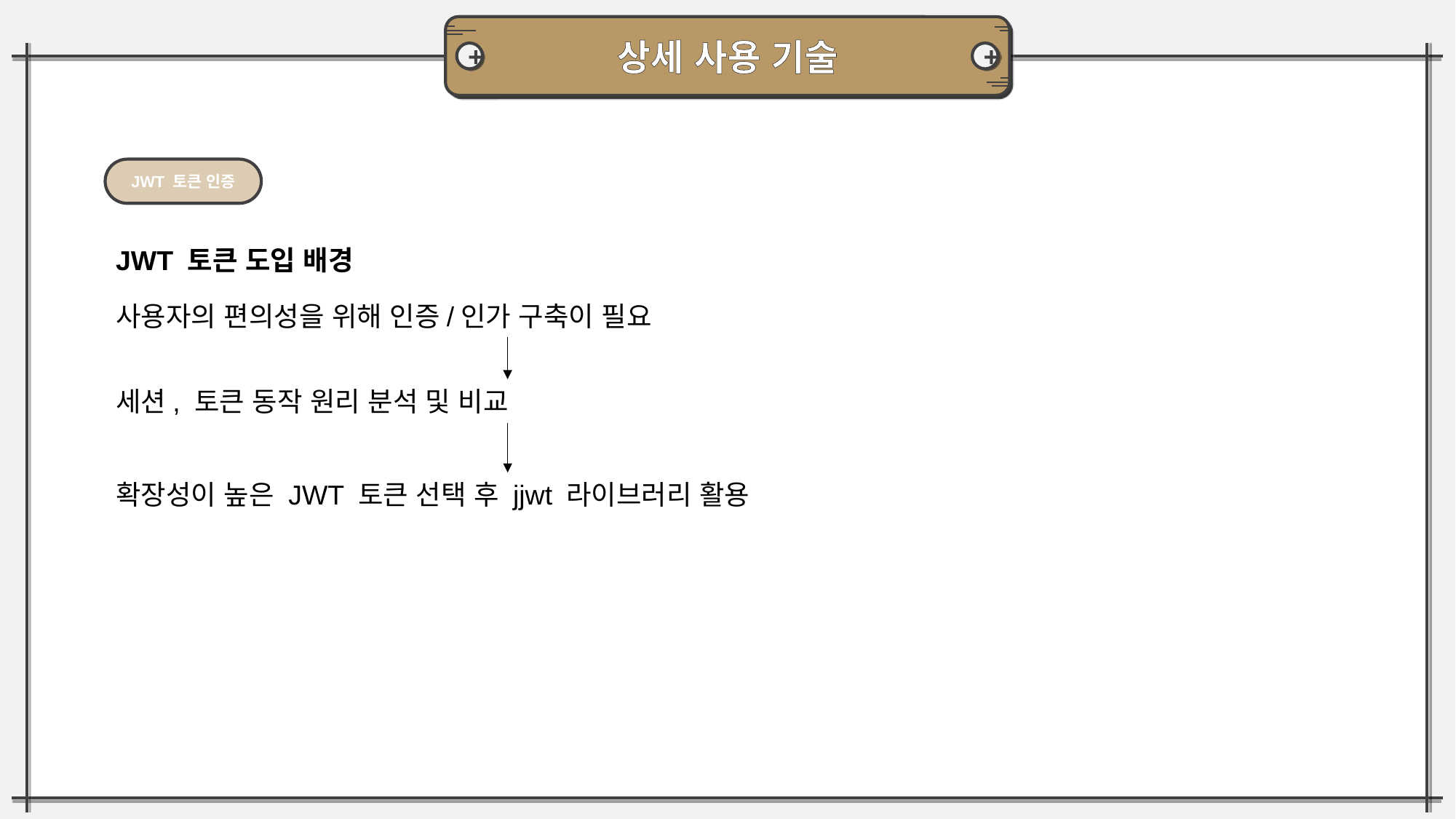

상세 사용 기술
+
+
JWT 토큰 인증
JWT 토큰 도입 배경
사용자의 편의성을 위해 인증/인가 구축이 필요
세션, 토큰 동작 원리 분석 및 비교
확장성이 높은 JWT 토큰 선택 후 jjwt 라이브러리 활용